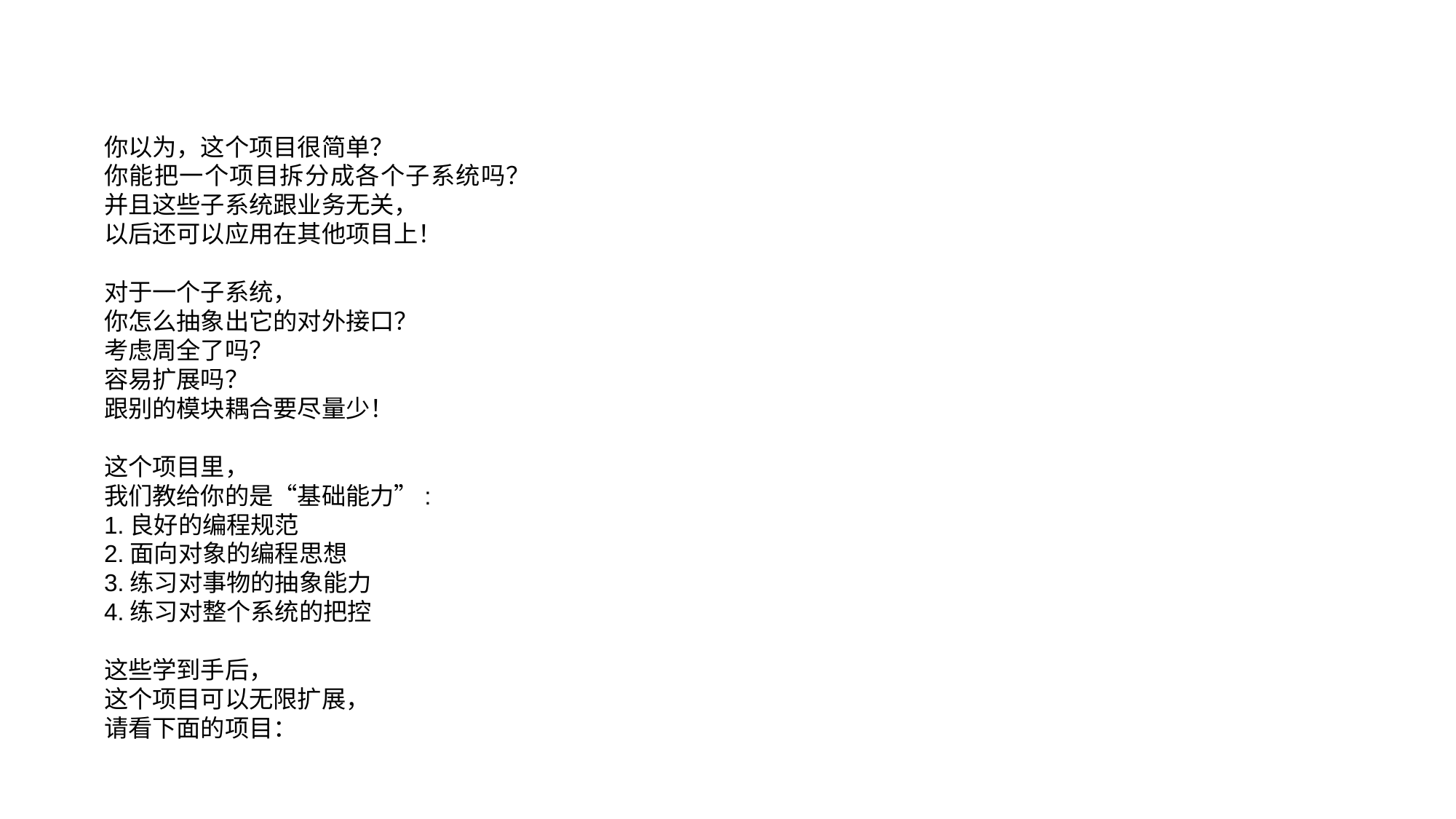

你以为，这个项目很简单？
你能把一个项目拆分成各个子系统吗？
并且这些子系统跟业务无关，
以后还可以应用在其他项目上！

对于一个子系统，
你怎么抽象出它的对外接口？
考虑周全了吗？
容易扩展吗？
跟别的模块耦合要尽量少！

这个项目里，
我们教给你的是“基础能力”:
1.良好的编程规范
2.面向对象的编程思想
3.练习对事物的抽象能力
4.练习对整个系统的把控

这些学到手后，
这个项目可以无限扩展，
请看下面的项目：